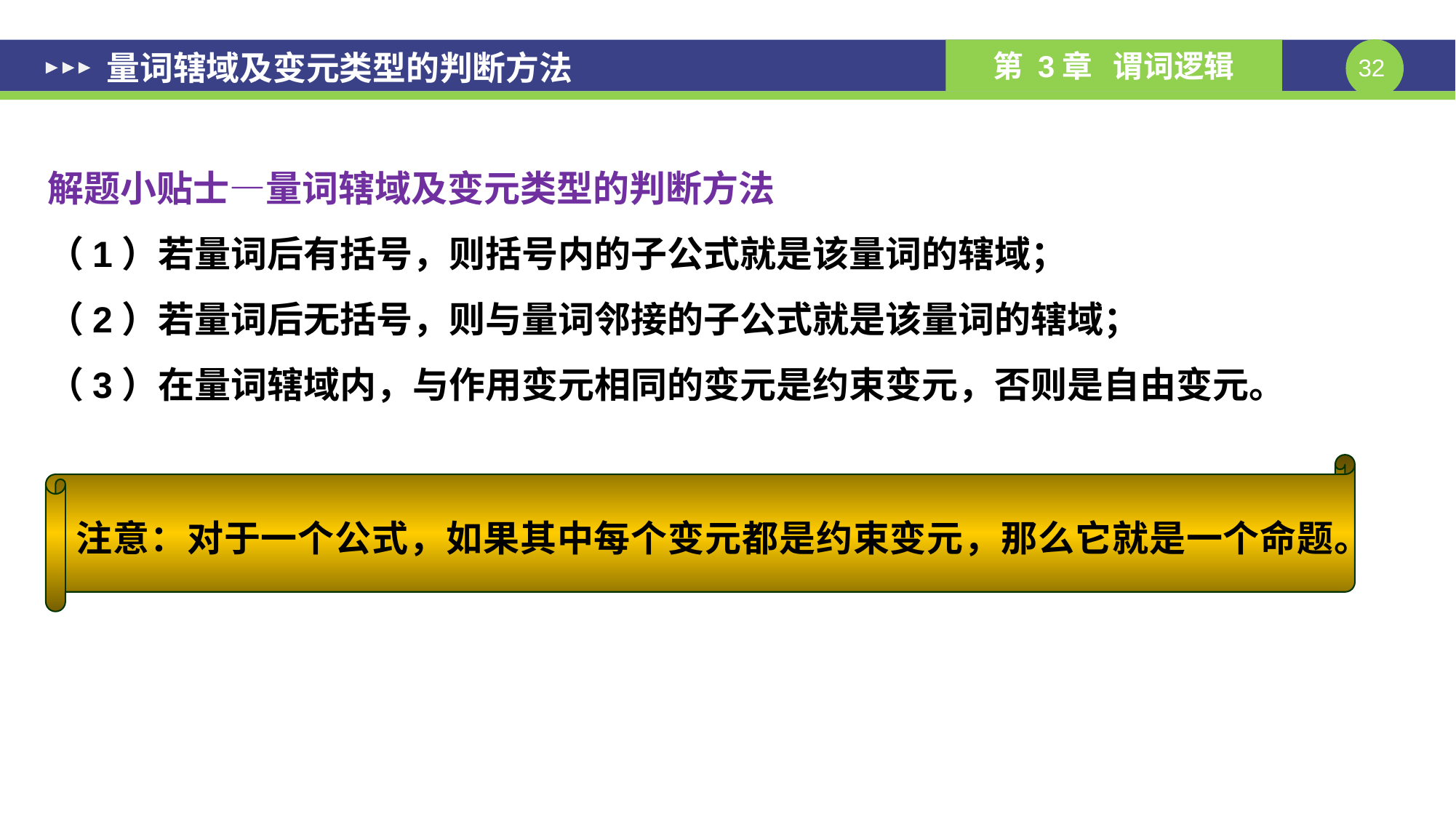

量词辖域及变元类型的判断方法
解题小贴士—量词辖域及变元类型的判断方法
（1）若量词后有括号，则括号内的子公式就是该量词的辖域；
（2）若量词后无括号，则与量词邻接的子公式就是该量词的辖域；
（3）在量词辖域内，与作用变元相同的变元是约束变元，否则是自由变元。
注意：对于一个公式，如果其中每个变元都是约束变元，那么它就是一个命题。